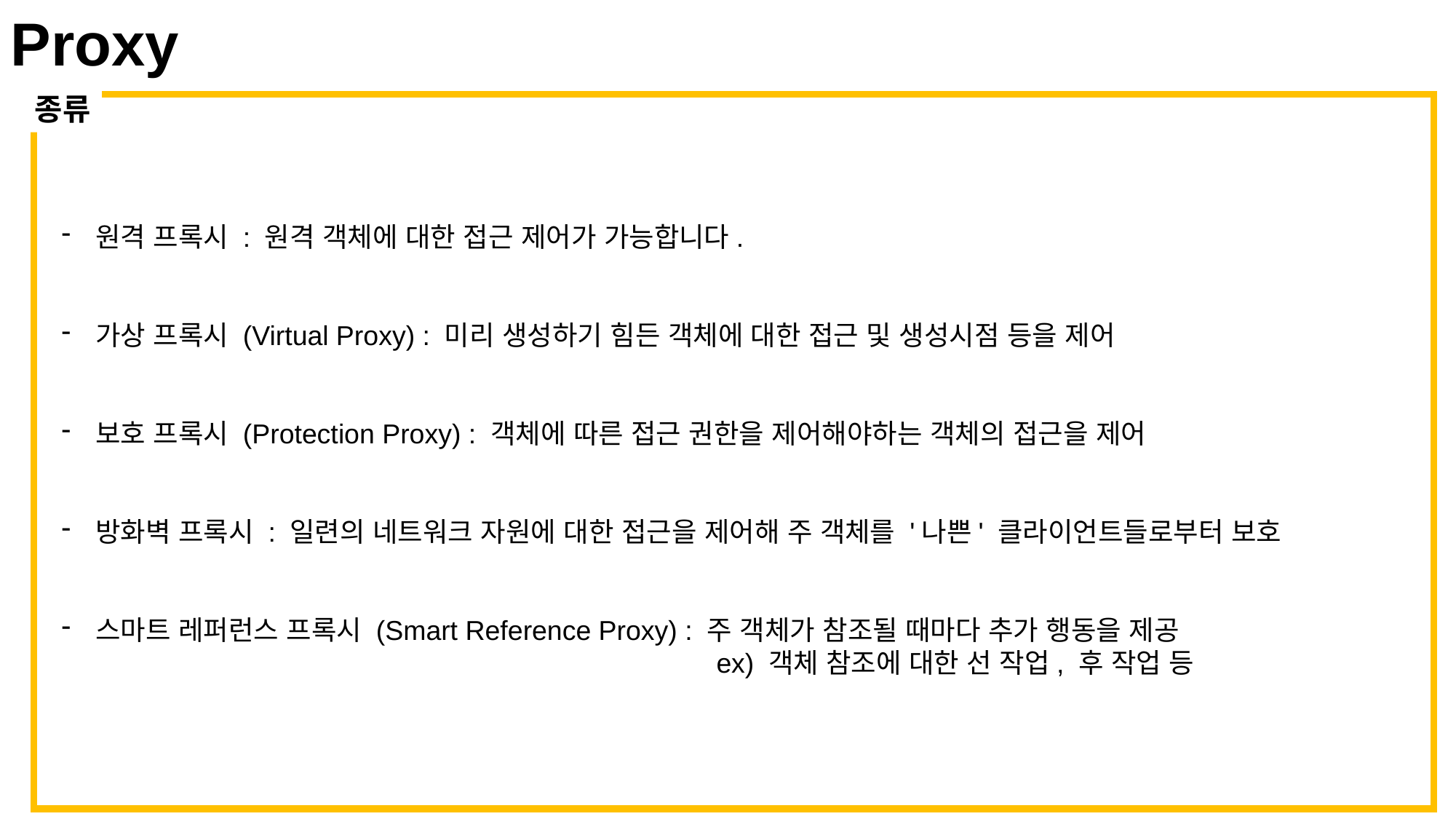

Proxy
종류

원격 프록시 : 원격 객체에 대한 접근 제어가 가능합니다.

가상 프록시 (Virtual Proxy) : 미리 생성하기 힘든 객체에 대한 접근 및 생성시점 등을 제어

보호 프록시 (Protection Proxy) : 객체에 따른 접근 권한을 제어해야하는 객체의 접근을 제어

방화벽 프록시 : 일련의 네트워크 자원에 대한 접근을 제어해 주 객체를 '나쁜' 클라이언트들로부터 보호

스마트 레퍼런스 프록시 (Smart Reference Proxy) : 주 객체가 참조될 때마다 추가 행동을 제공
						ex) 객체 참조에 대한 선 작업, 후 작업 등